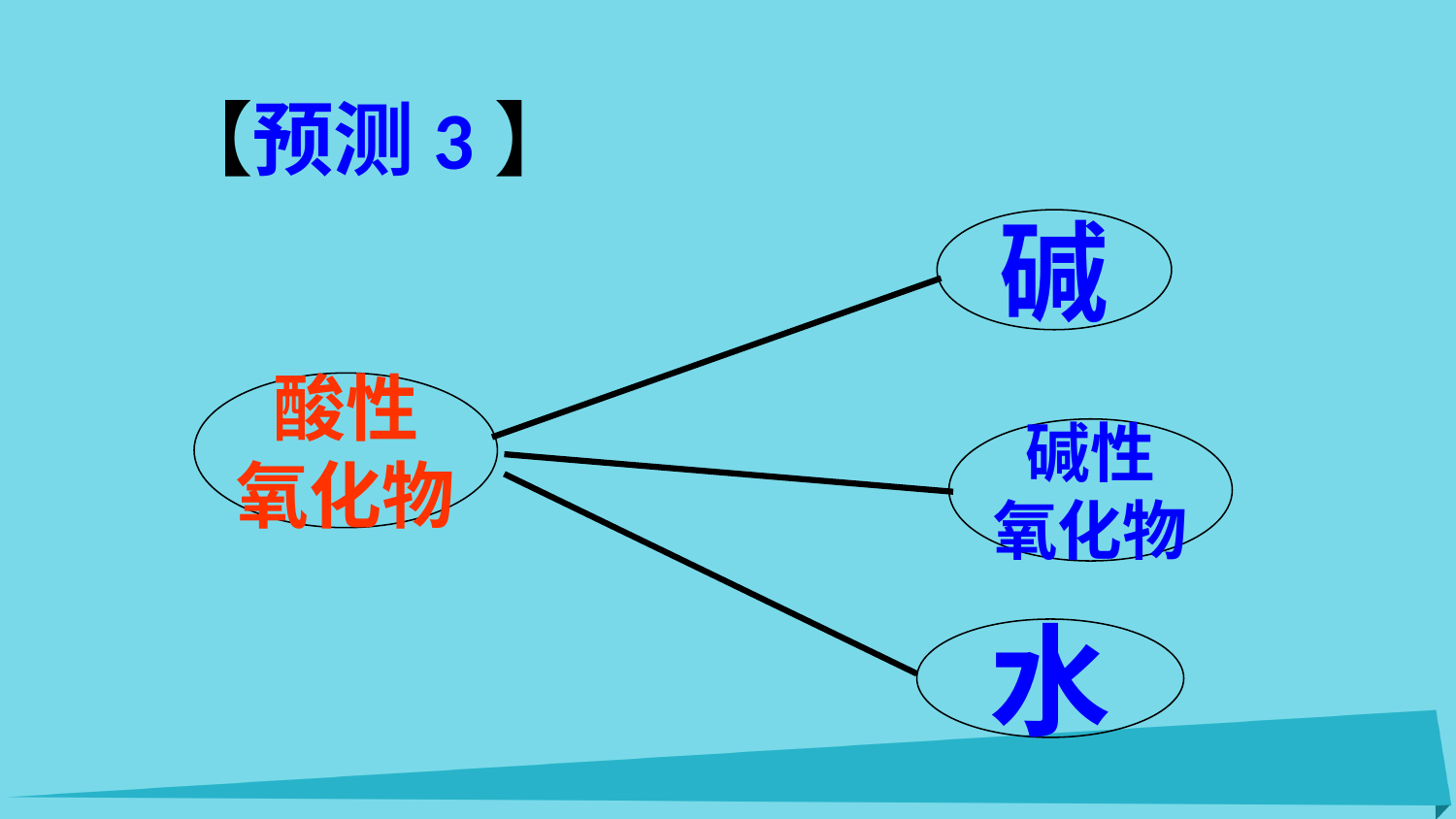

【预测3】

碱

碱性
氧化物

水
酸性
氧化物